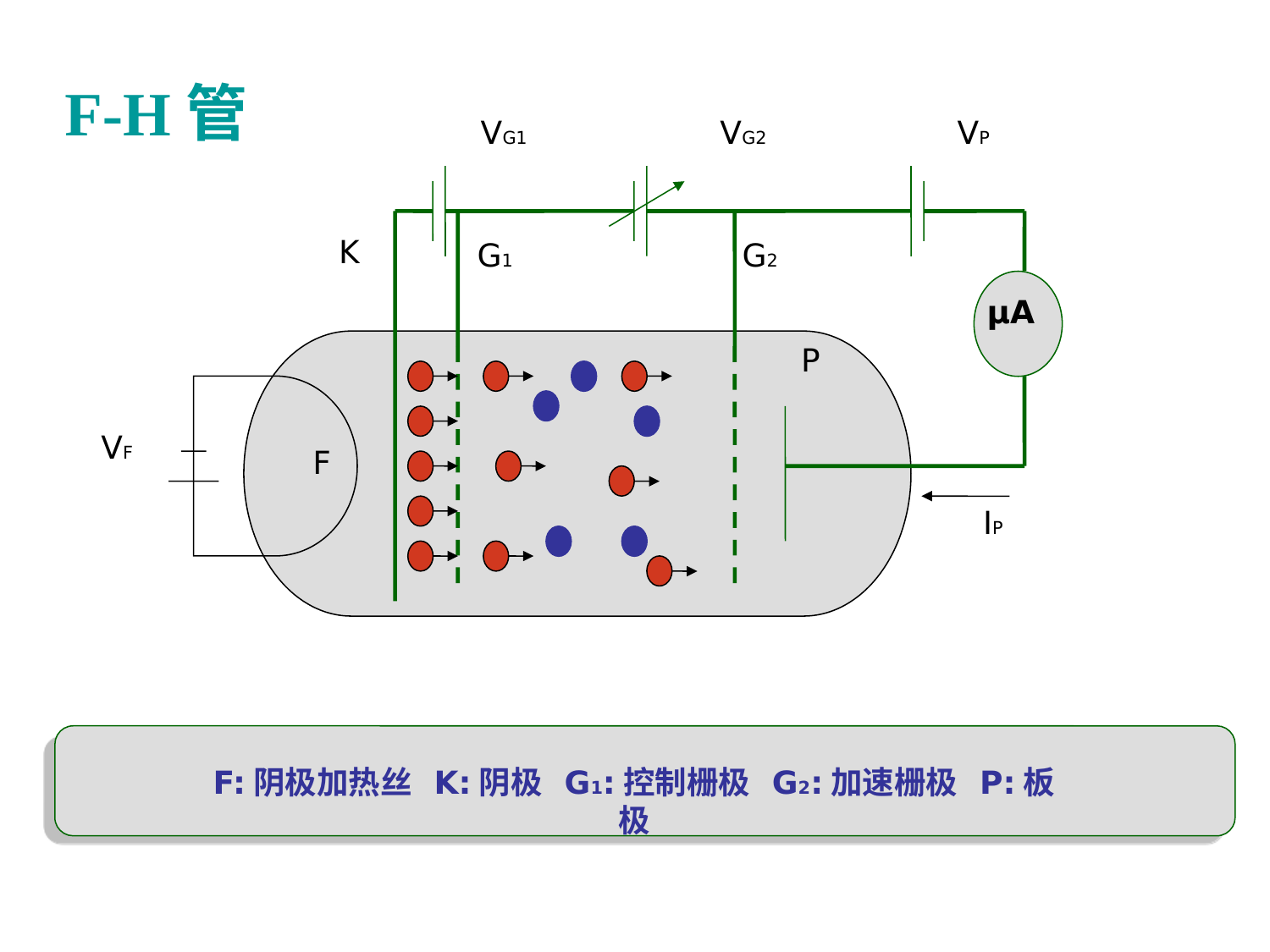

F-H管
VG1
VG2
VP

K
G1
G2
μA
P

VF

F

IP

F:阴极加热丝  K:阴极  G1:控制栅极  G2:加速栅极  P:板极